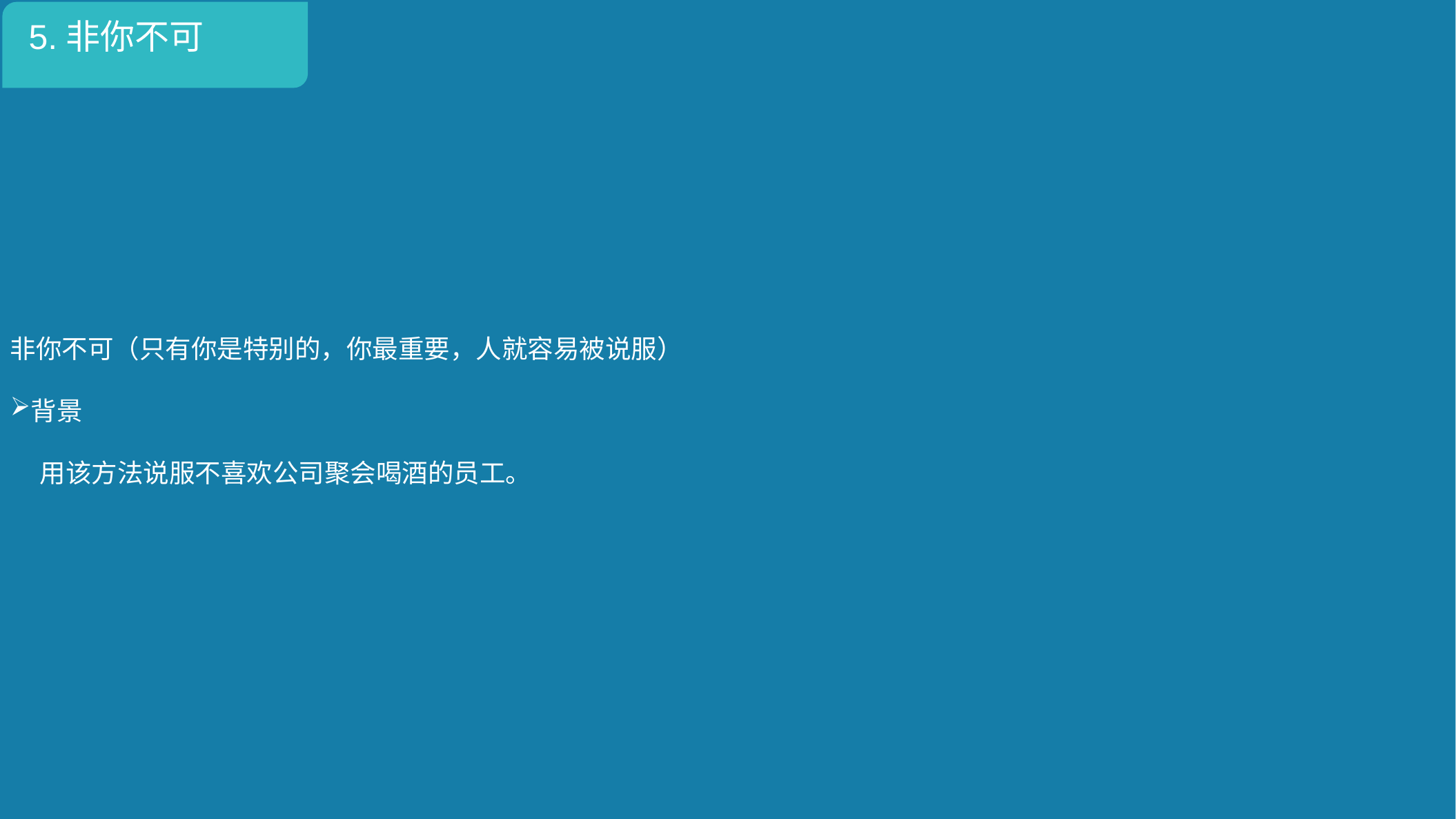

非你不可（只有你是特别的，你最重要，人就容易被说服）

背景

    用该方法说服不喜欢公司聚会喝酒的员工。

5.非你不可